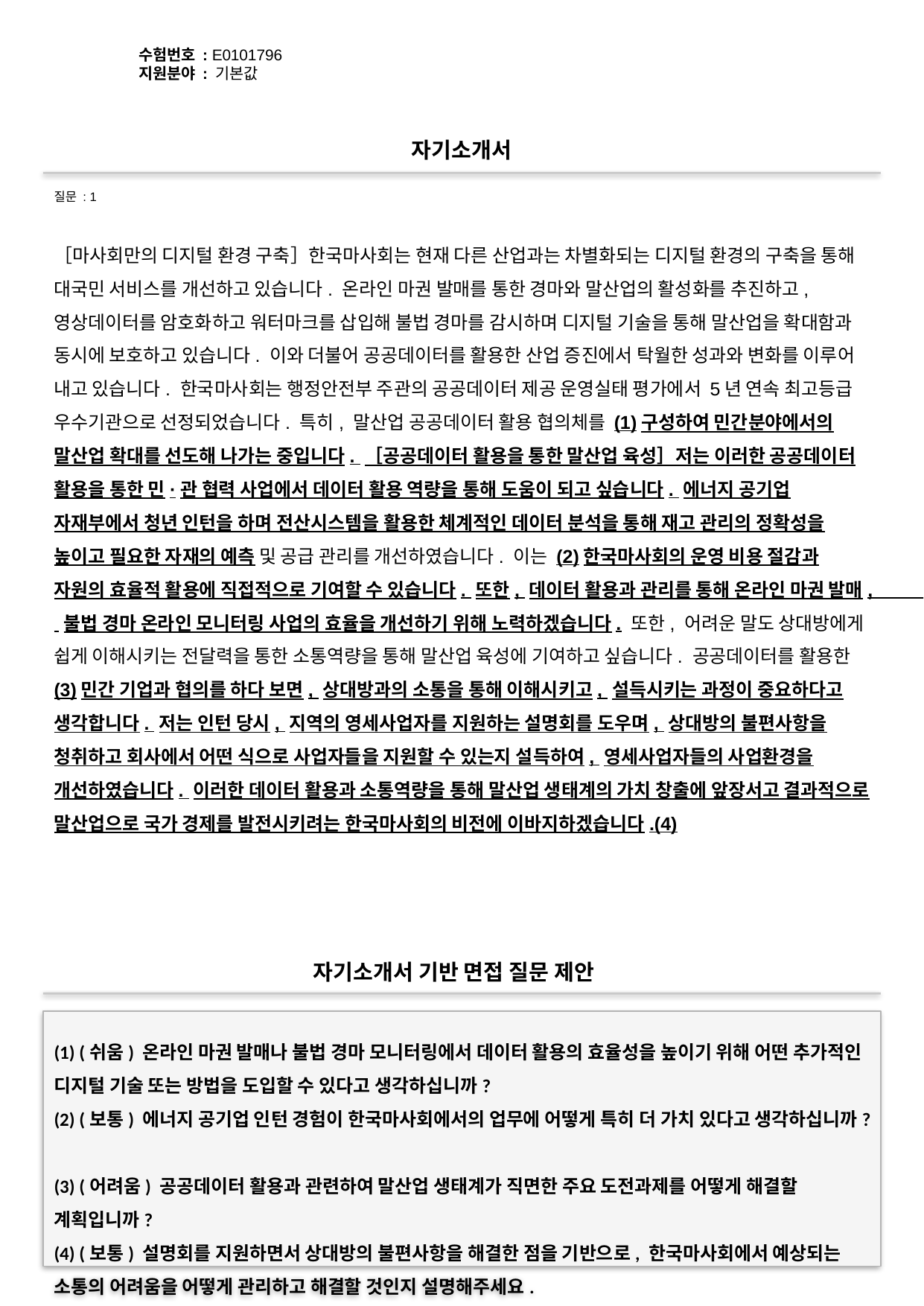

수험번호 : E0101796
지원분야 : 기본값
#

자기소개서

질문 : 1

［마사회만의 디지털 환경 구축］한국마사회는 현재 다른 산업과는 차별화되는 디지털 환경의 구축을 통해 대국민 서비스를 개선하고 있습니다. 온라인 마권 발매를 통한 경마와 말산업의 활성화를 추진하고, 영상데이터를 암호화하고 워터마크를 삽입해 불법 경마를 감시하며 디지털 기술을 통해 말산업을 확대함과 동시에 보호하고 있습니다. 이와 더불어 공공데이터를 활용한 산업 증진에서 탁월한 성과와 변화를 이루어 내고 있습니다. 한국마사회는 행정안전부 주관의 공공데이터 제공 운영실태 평가에서 5년 연속 최고등급 우수기관으로 선정되었습니다. 특히, 말산업 공공데이터 활용 협의체를 (1)구성하여 민간분야에서의 말산업 확대를 선도해 나가는 중입니다. ［공공데이터 활용을 통한 말산업 육성］저는 이러한 공공데이터 활용을 통한 민·관 협력 사업에서 데이터 활용 역량을 통해 도움이 되고 싶습니다. 에너지 공기업 자재부에서 청년 인턴을 하며 전산시스템을 활용한 체계적인 데이터 분석을 통해 재고 관리의 정확성을 높이고 필요한 자재의 예측 및 공급 관리를 개선하였습니다. 이는 (2)한국마사회의 운영 비용 절감과 자원의 효율적 활용에 직접적으로 기여할 수 있습니다. 또한, 데이터 활용과 관리를 통해 온라인 마권 발매, 불법 경마 온라인 모니터링 사업의 효율을 개선하기 위해 노력하겠습니다. 또한, 어려운 말도 상대방에게 쉽게 이해시키는 전달력을 통한 소통역량을 통해 말산업 육성에 기여하고 싶습니다. 공공데이터를 활용한 (3)민간 기업과 협의를 하다 보면, 상대방과의 소통을 통해 이해시키고, 설득시키는 과정이 중요하다고 생각합니다. 저는 인턴 당시, 지역의 영세사업자를 지원하는 설명회를 도우며, 상대방의 불편사항을 청취하고 회사에서 어떤 식으로 사업자들을 지원할 수 있는지 설득하여, 영세사업자들의 사업환경을 개선하였습니다. 이러한 데이터 활용과 소통역량을 통해 말산업 생태계의 가치 창출에 앞장서고 결과적으로 말산업으로 국가 경제를 발전시키려는 한국마사회의 비전에 이바지하겠습니다.(4)

자기소개서 기반 면접 질문 제안

(1) (쉬움) 온라인 마권 발매나 불법 경마 모니터링에서 데이터 활용의 효율성을 높이기 위해 어떤 추가적인 디지털 기술 또는 방법을 도입할 수 있다고 생각하십니까?
(2) (보통) 에너지 공기업 인턴 경험이 한국마사회에서의 업무에 어떻게 특히 더 가치 있다고 생각하십니까?
(3) (어려움) 공공데이터 활용과 관련하여 말산업 생태계가 직면한 주요 도전과제를 어떻게 해결할 계획입니까?
(4) (보통) 설명회를 지원하면서 상대방의 불편사항을 해결한 점을 기반으로, 한국마사회에서 예상되는 소통의 어려움을 어떻게 관리하고 해결할 것인지 설명해주세요.